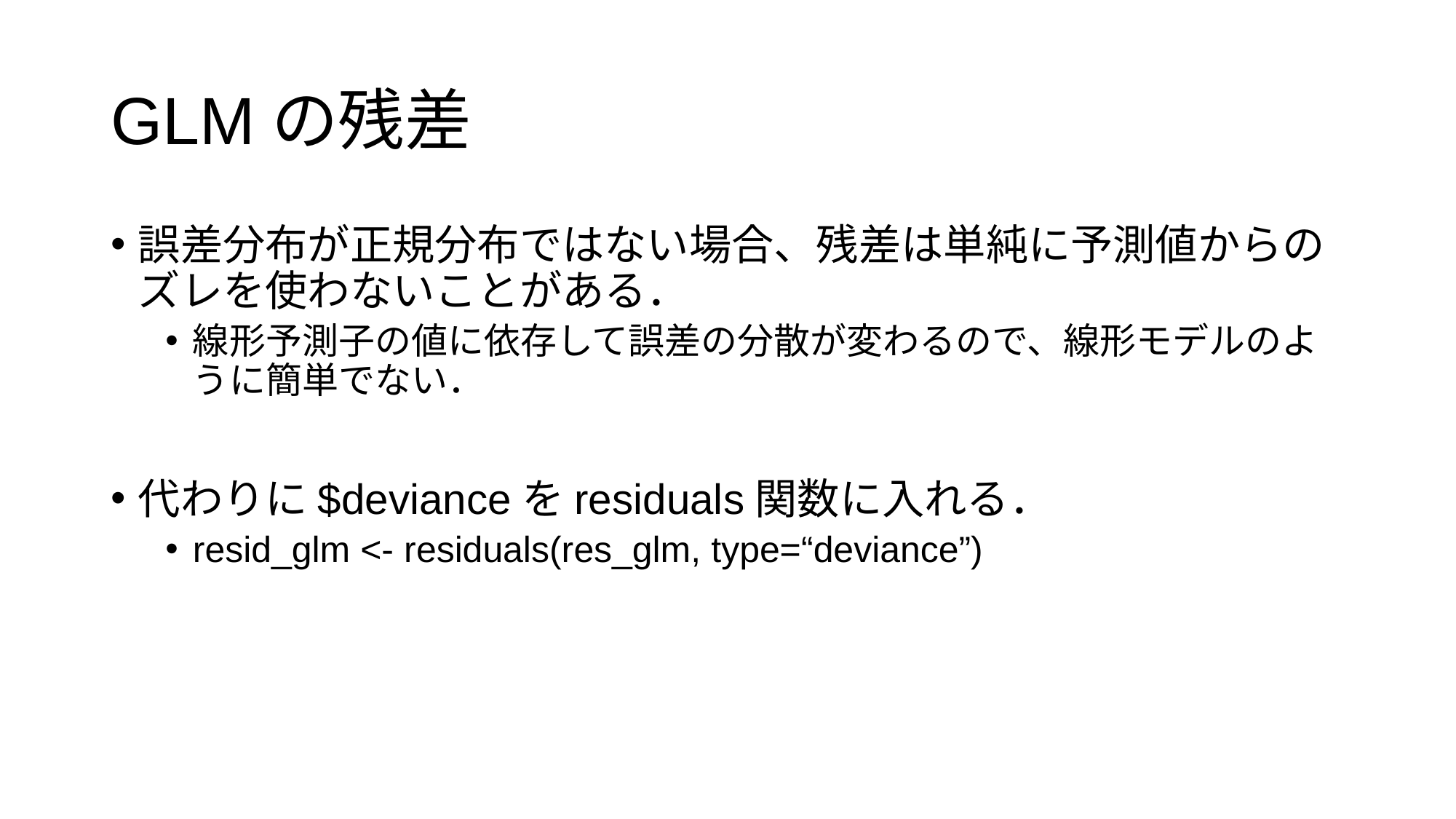

# GLMの残差
誤差分布が正規分布ではない場合、残差は単純に予測値からのズレを使わないことがある．
線形予測子の値に依存して誤差の分散が変わるので、線形モデルのように簡単でない．

代わりに$devianceをresiduals関数に入れる．
resid_glm <- residuals(res_glm, type=“deviance”)